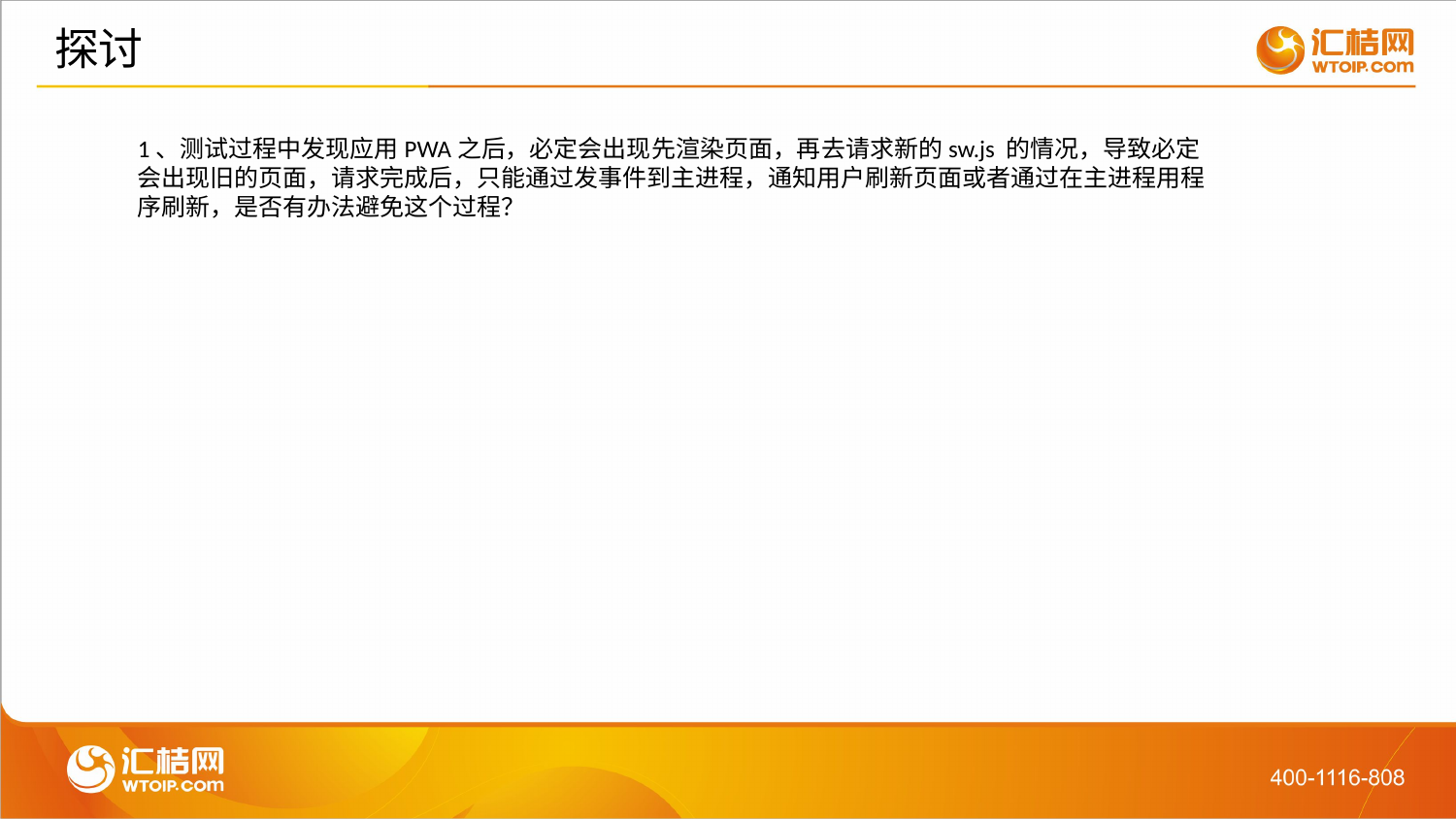

# 探讨
1、测试过程中发现应用PWA之后，必定会出现先渲染页面，再去请求新的sw.js 的情况，导致必定会出现旧的页面，请求完成后，只能通过发事件到主进程，通知用户刷新页面或者通过在主进程用程序刷新，是否有办法避免这个过程？